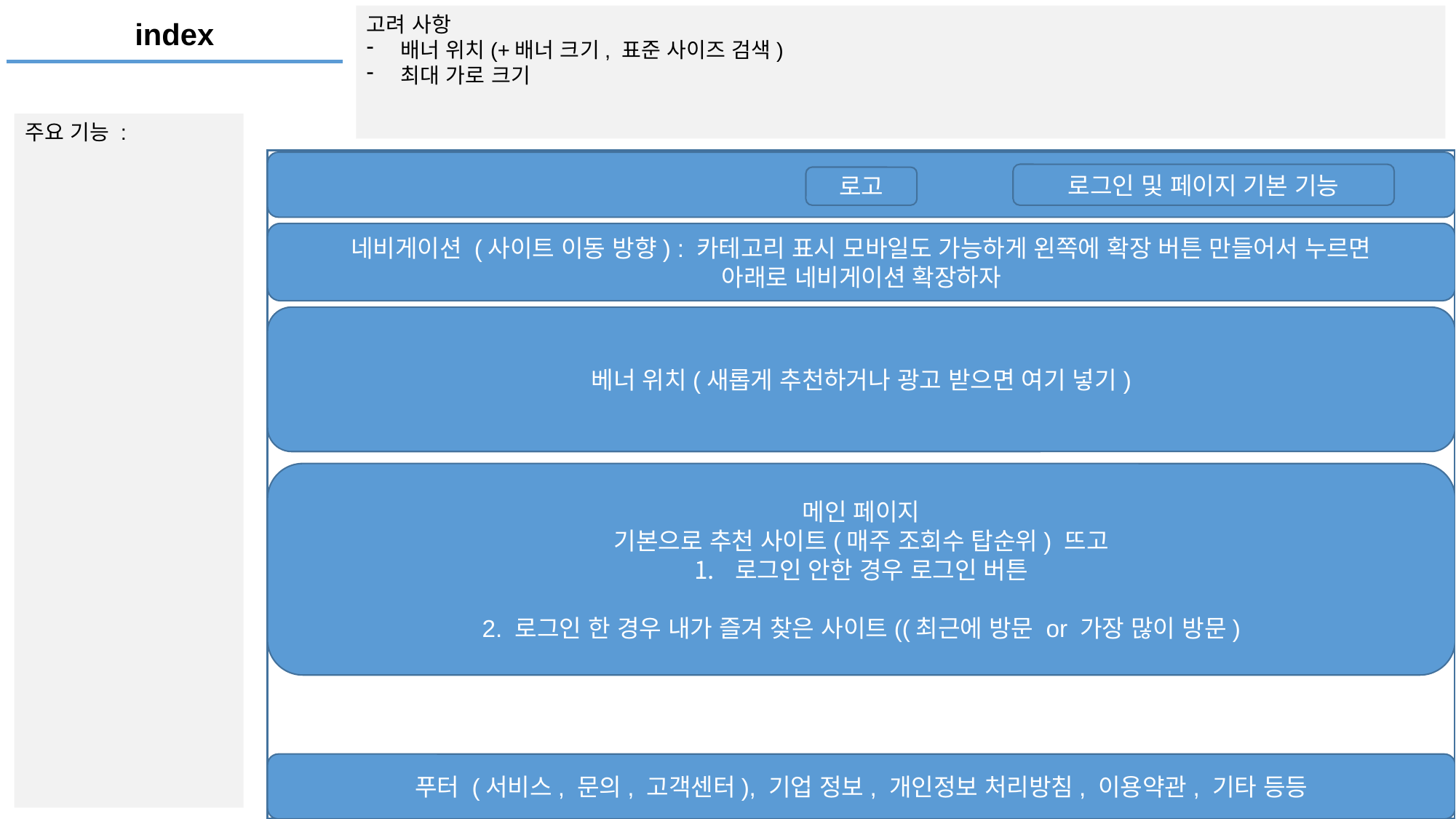

index
고려 사항
배너 위치(+배너 크기, 표준 사이즈 검색)
최대 가로 크기

주요 기능 :

헤더
로그인 및 페이지 기본 기능
로고
네비게이션 (사이트 이동 방향) : 카테고리 표시 모바일도 가능하게 왼쪽에 확장 버튼 만들어서 누르면
아래로 네비게이션 확장하자
베너 위치(새롭게 추천하거나 광고 받으면 여기 넣기)
메인 페이지
기본으로 추천 사이트(매주 조회수 탑순위) 뜨고
로그인 안한 경우 로그인 버튼

2. 로그인 한 경우 내가 즐겨 찾은 사이트((최근에 방문 or 가장 많이 방문)
푸터 (서비스, 문의, 고객센터), 기업 정보, 개인정보 처리방침, 이용약관, 기타 등등